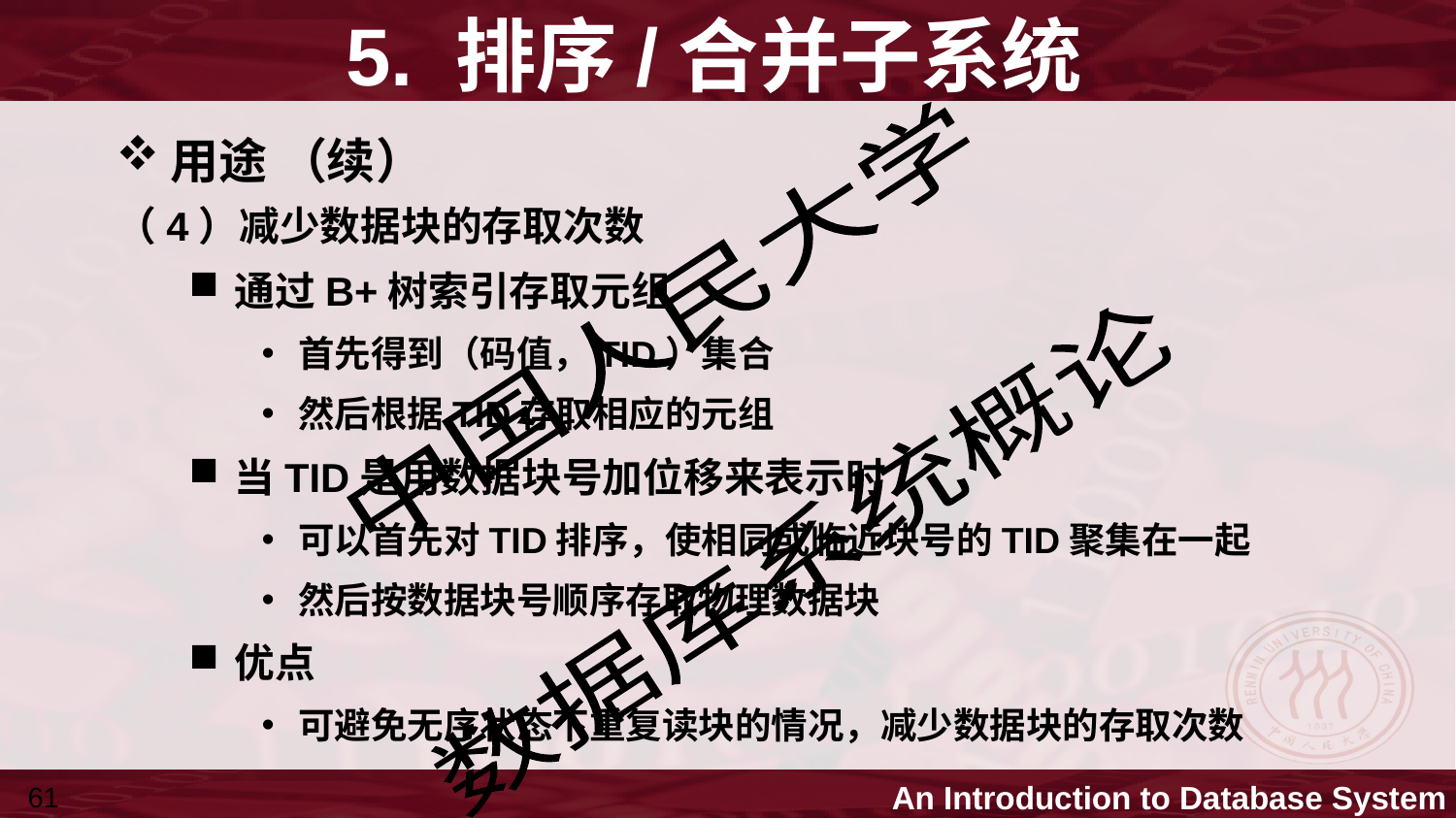

# 5. 排序/合并子系统
用途 （续）
（4）减少数据块的存取次数
通过B+树索引存取元组
首先得到（码值，TID）集合
然后根据TID存取相应的元组
当TID是用数据块号加位移来表示时
可以首先对TID排序，使相同或临近块号的TID聚集在一起
然后按数据块号顺序存取物理数据块
优点
可避免无序状态下重复读块的情况，减少数据块的存取次数
61